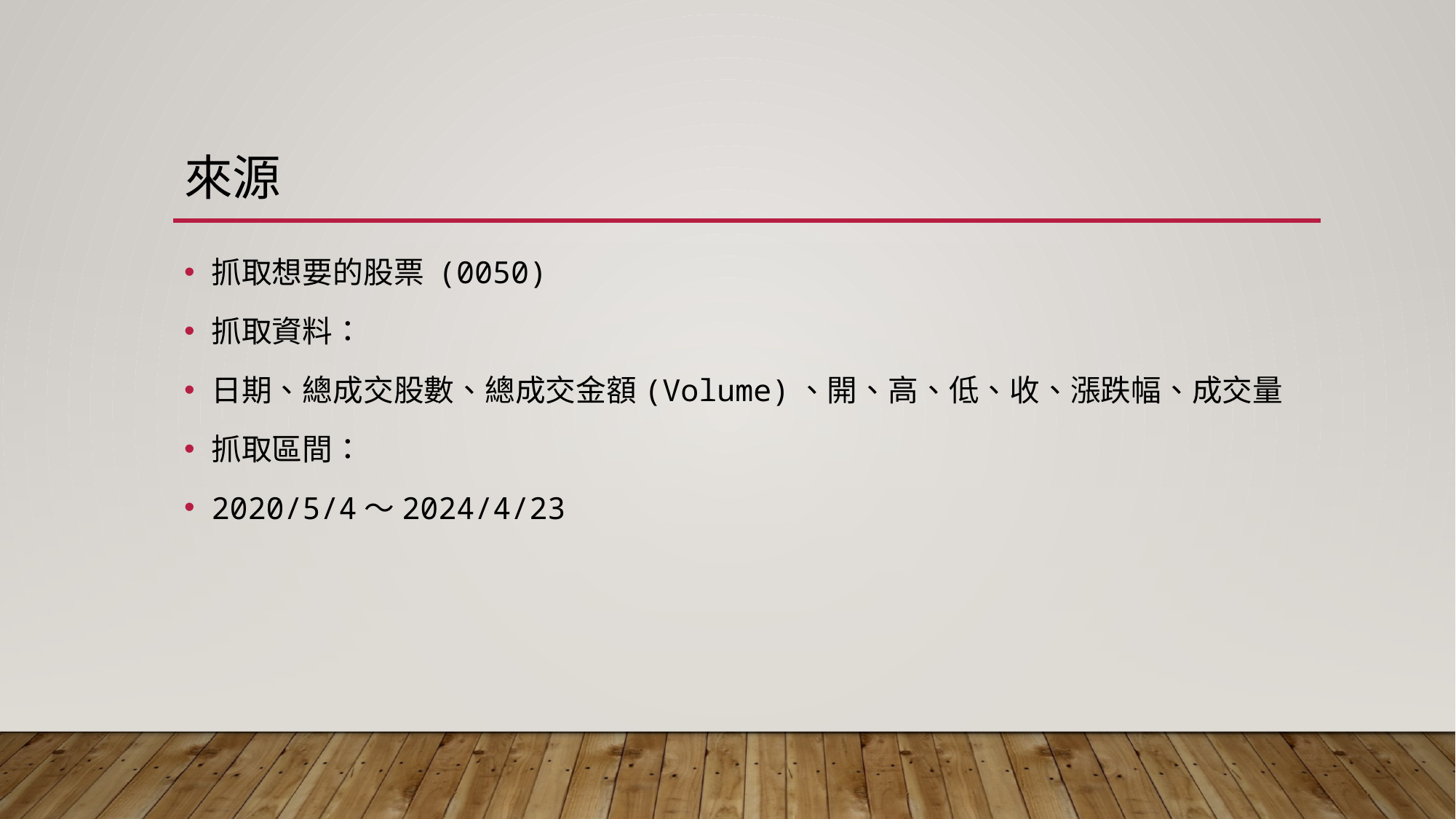

# 來源
抓取想要的股票 (0050)
抓取資料：
日期、總成交股數、總成交金額(Volume)、開、高、低、收、漲跌幅、成交量
抓取區間：
2020/5/4～2024/4/23